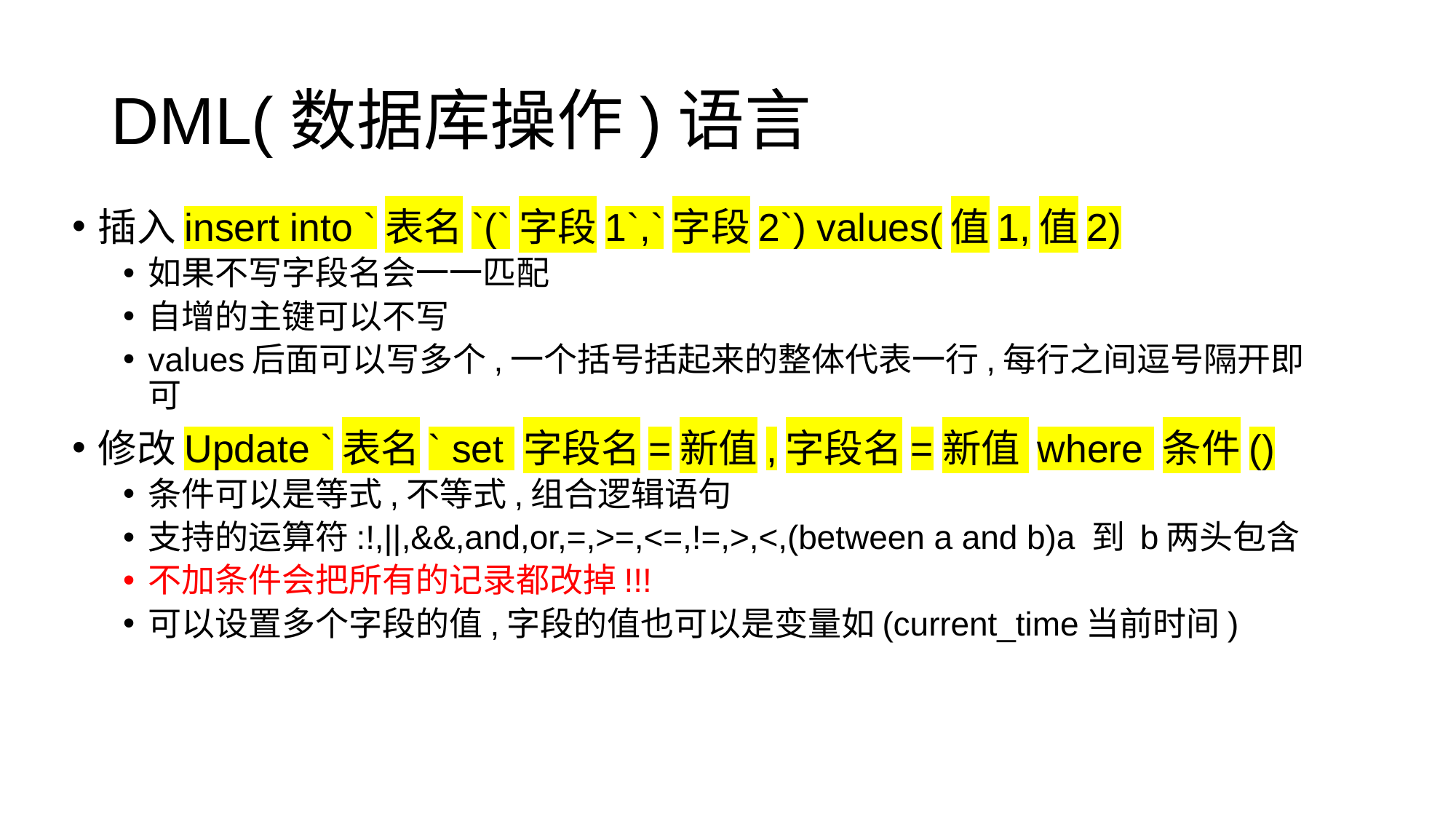

# DML(数据库操作)语言
插入insert into `表名`(`字段1`,`字段2`) values(值1,值2)
如果不写字段名会一一匹配
自增的主键可以不写
values后面可以写多个,一个括号括起来的整体代表一行,每行之间逗号隔开即可
修改Update `表名` set 字段名=新值,字段名=新值 where 条件()
条件可以是等式,不等式,组合逻辑语句
支持的运算符:!,||,&&,and,or,=,>=,<=,!=,>,<,(between a and b)a 到 b两头包含
不加条件会把所有的记录都改掉!!!
可以设置多个字段的值,字段的值也可以是变量如(current_time当前时间)